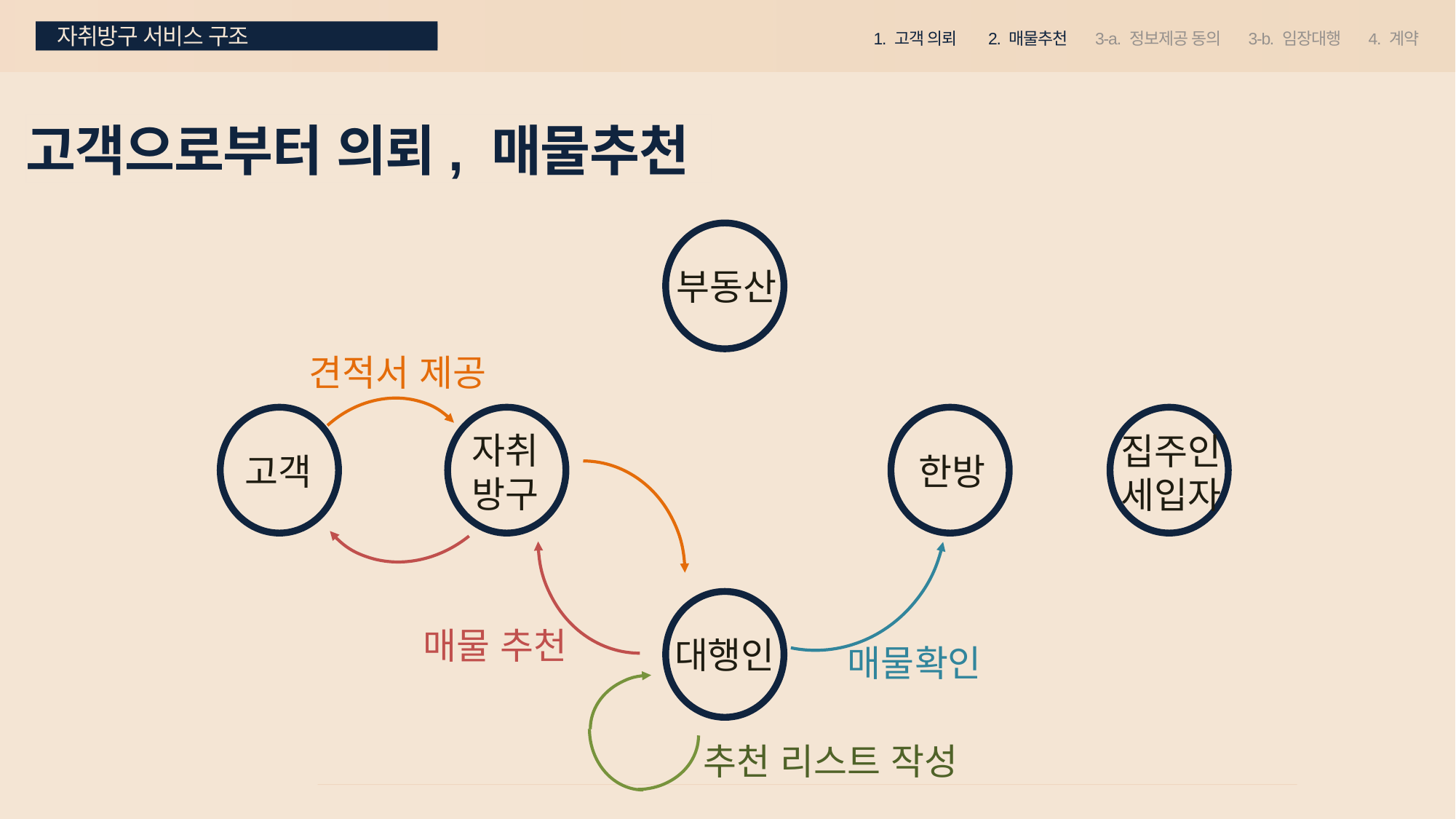

자취방구 서비스 구조
자취방구 서비스 구조
1. 고객 의뢰       2. 매물추천      3-a. 정보제공 동의      3-b. 임장대행      4. 계약
# 고객으로부터 의뢰, 매물추천

부동산
견적서 제공

자취
방구
집주인
세입자

고객
한방

매물 추천
대행인
매물확인

추천 리스트 작성